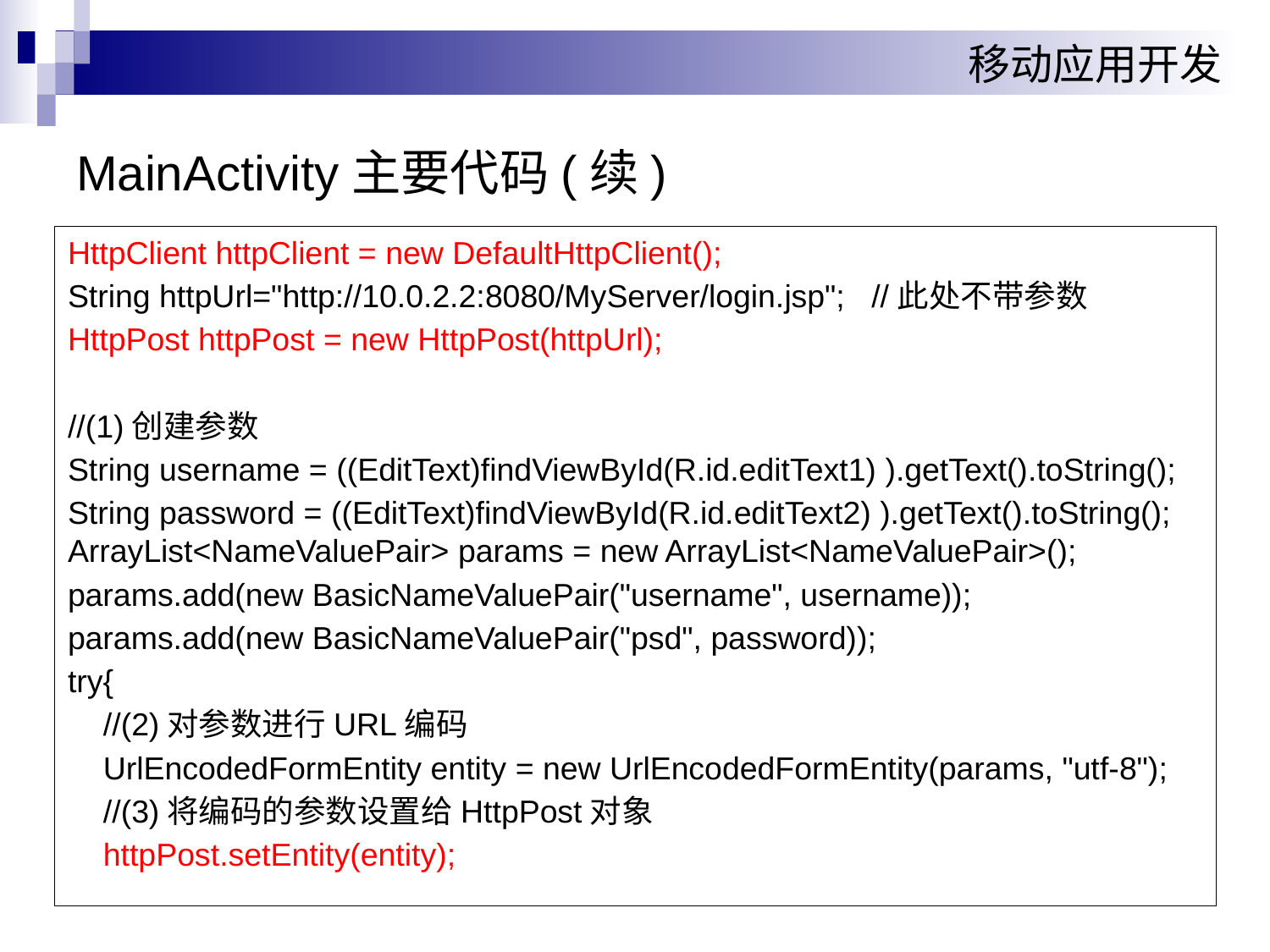

# MainActivity主要代码(续)
HttpClient httpClient = new DefaultHttpClient();
String httpUrl="http://10.0.2.2:8080/MyServer/login.jsp";   //此处不带参数
HttpPost httpPost = new HttpPost(httpUrl);

//(1)创建参数
String username = ((EditText)findViewById(R.id.editText1) ).getText().toString();
String password = ((EditText)findViewById(R.id.editText2) ).getText().toString(); ArrayList<NameValuePair> params = new ArrayList<NameValuePair>();
params.add(new BasicNameValuePair("username", username));
params.add(new BasicNameValuePair("psd", password));
try{
    //(2)对参数进行URL编码
    UrlEncodedFormEntity entity = new UrlEncodedFormEntity(params, "utf-8");
    //(3)将编码的参数设置给HttpPost对象
    httpPost.setEntity(entity);